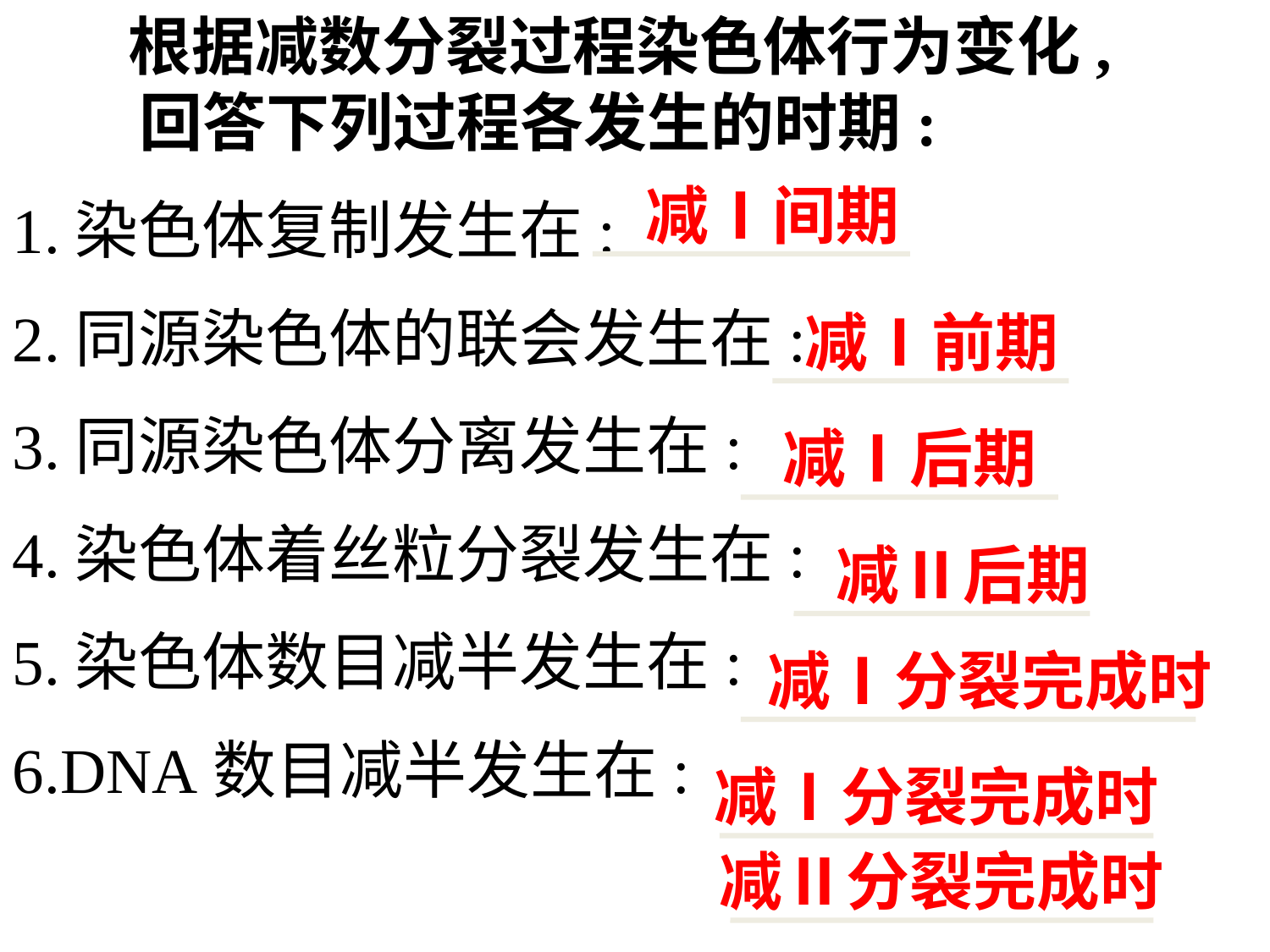

根据减数分裂过程染色体行为变化,  	回答下列过程各发生的时期:
1.染色体复制发生在:
2.同源染色体的联会发生在:
3.同源染色体分离发生在:
4.染色体着丝粒分裂发生在:
5.染色体数目减半发生在:
6.DNA数目减半发生在:
减Ⅰ间期

减Ⅰ前期

减Ⅰ后期

减Ⅱ后期

减Ⅰ分裂完成时

减Ⅰ分裂完成时
减Ⅱ分裂完成时